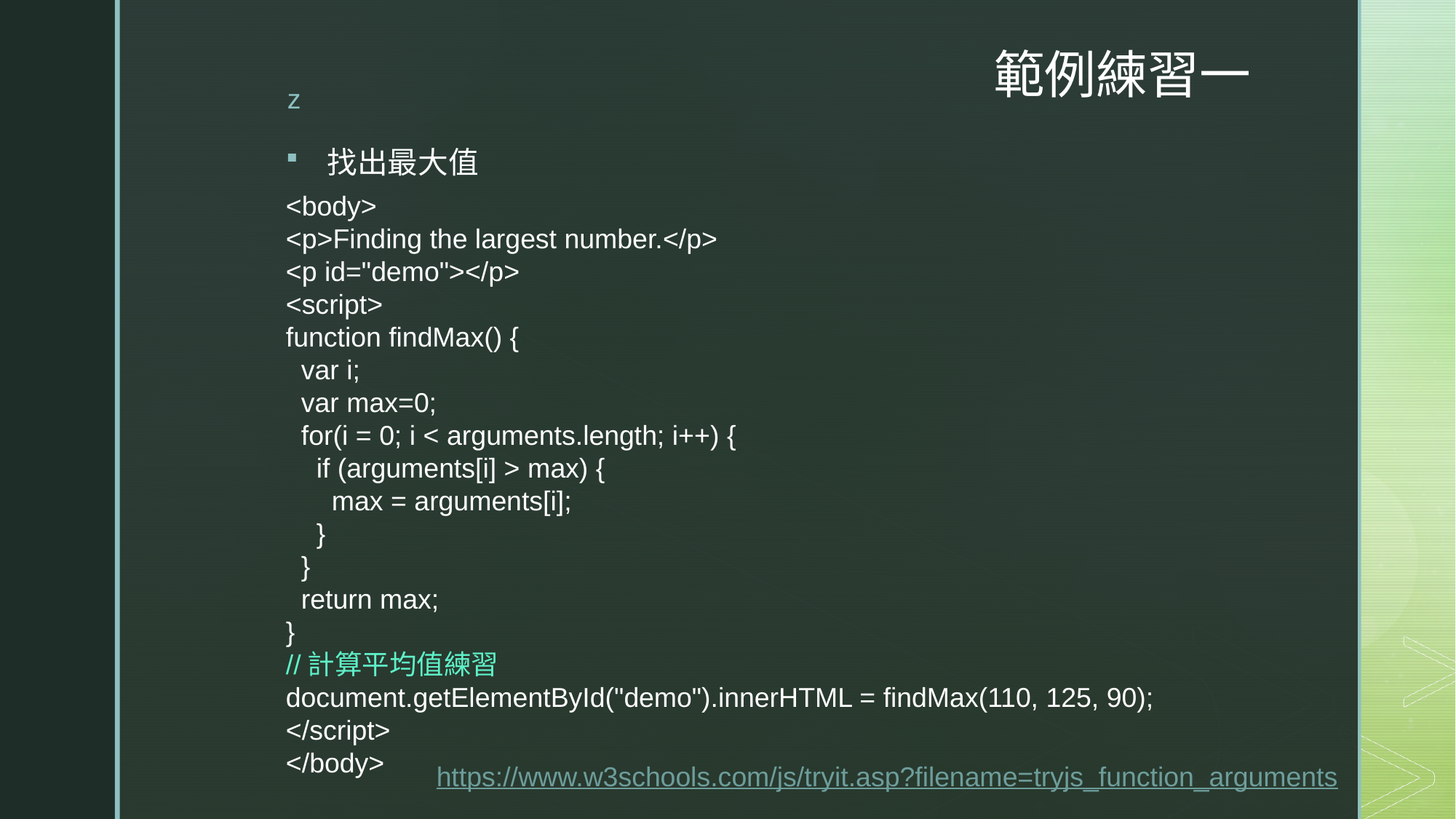

# 範例練習一
找出最大值
<body>
<p>Finding the largest number.</p>
<p id="demo"></p>
<script>
function findMax() {
  var i;
  var max=0;
  for(i = 0; i < arguments.length; i++) {
    if (arguments[i] > max) {
      max = arguments[i];
    }
  }
  return max;
}
//計算平均值練習
document.getElementById("demo").innerHTML = findMax(110, 125, 90);
</script>
</body>
https://www.w3schools.com/js/tryit.asp?filename=tryjs_function_arguments